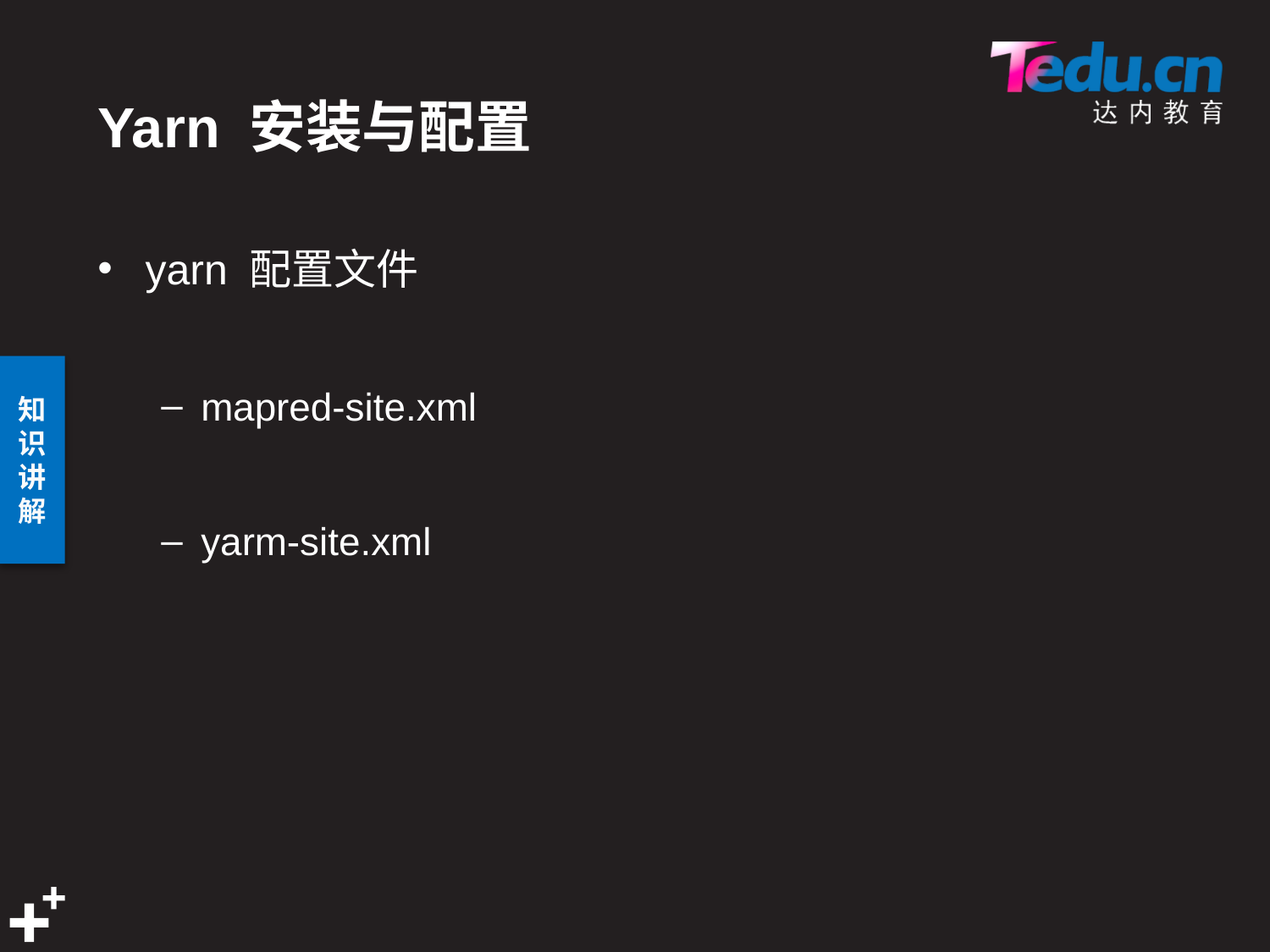

# Yarn 安装与配置
yarn 配置文件

mapred-site.xml

yarm-site.xml